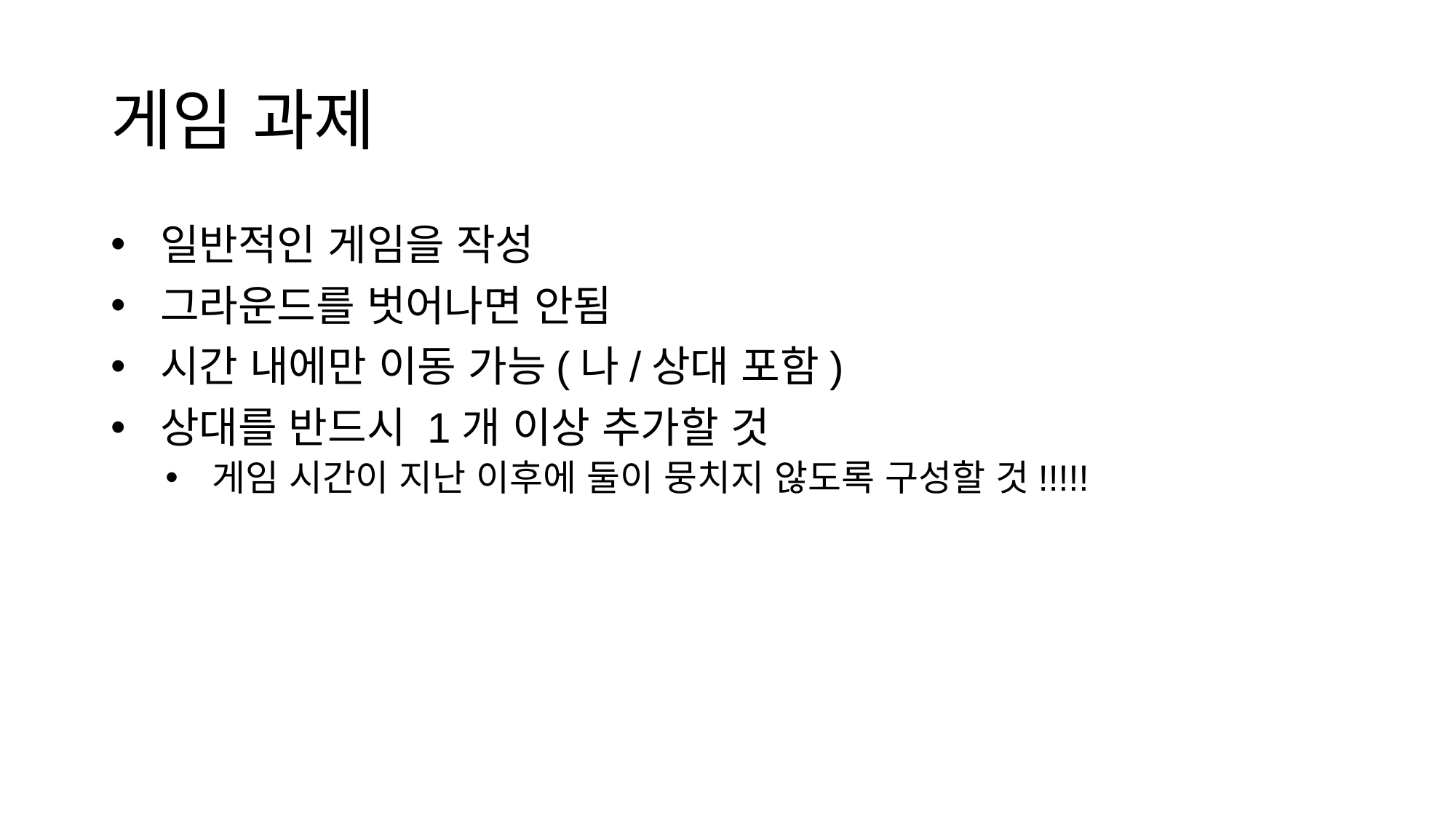

# 게임 과제
 일반적인 게임을 작성
 그라운드를 벗어나면 안됨
 시간 내에만 이동 가능(나/상대 포함)
 상대를 반드시 1개 이상 추가할 것
 게임 시간이 지난 이후에 둘이 뭉치지 않도록 구성할 것!!!!!